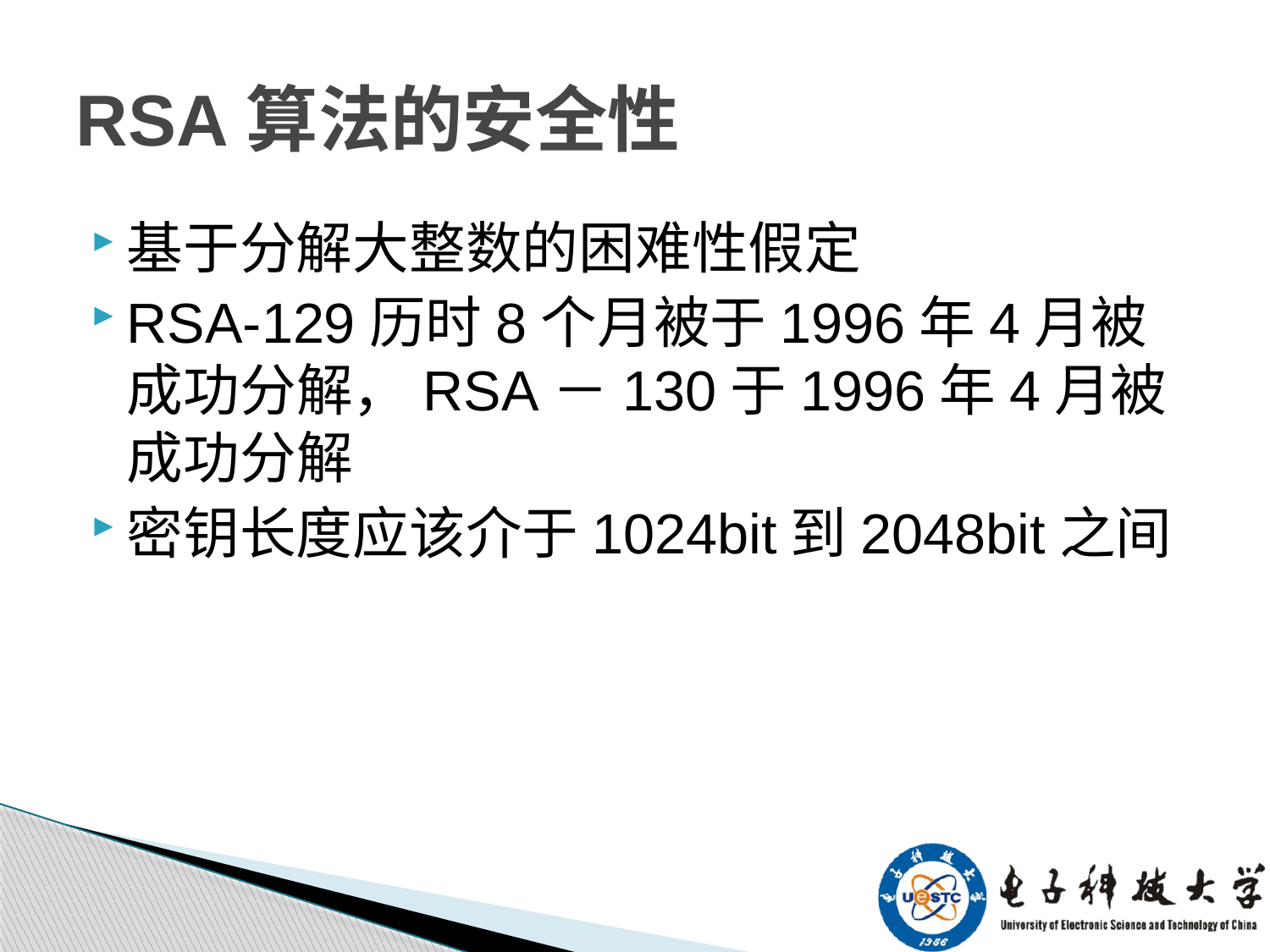

# RSA算法的安全性
基于分解大整数的困难性假定
RSA-129历时8个月被于1996年4月被成功分解，RSA－130于1996年4月被成功分解
密钥长度应该介于1024bit到2048bit之间